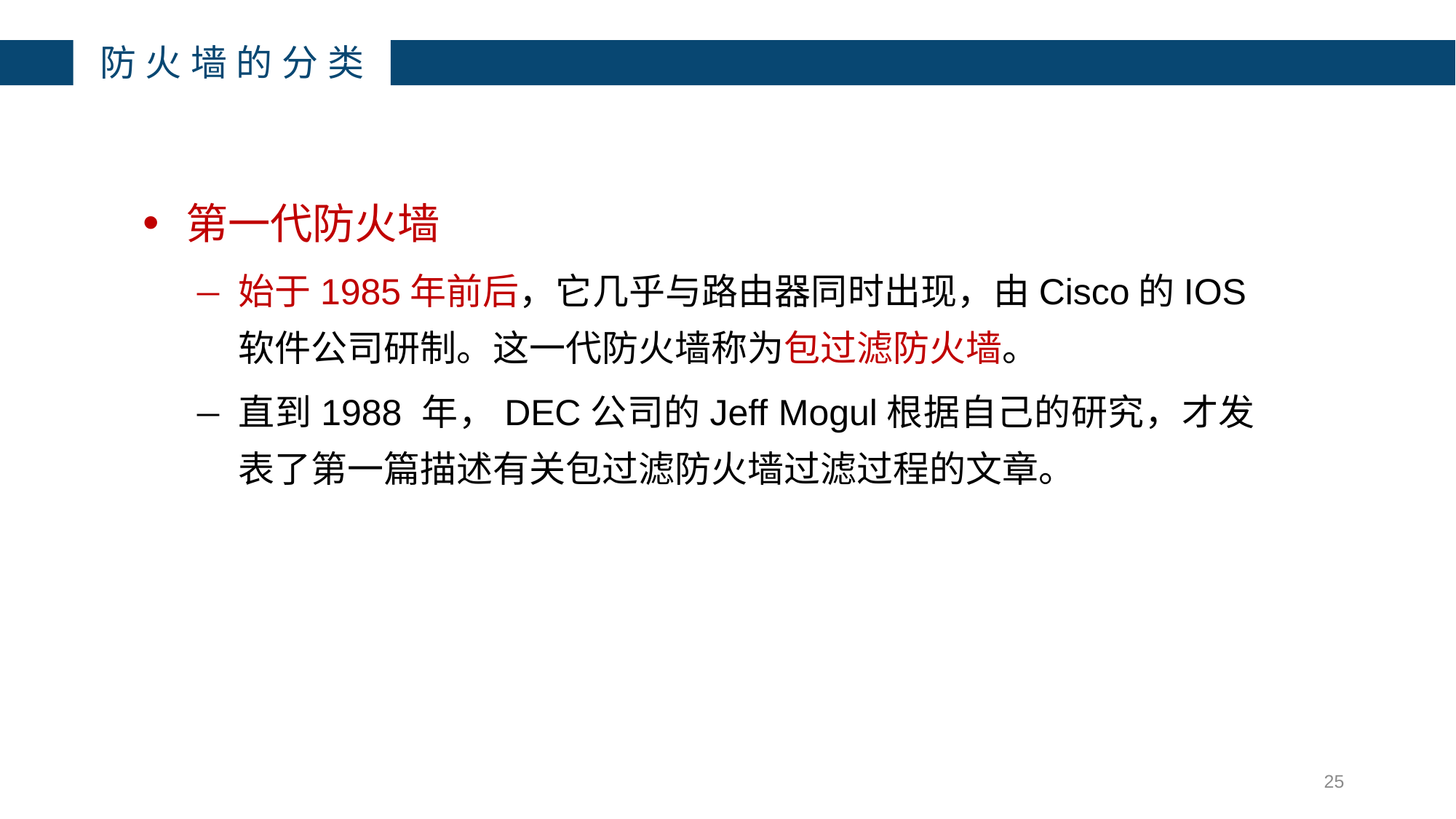

防火墙的分类

第一代防火墙
始于1985年前后，它几乎与路由器同时出现，由Cisco的IOS软件公司研制。这一代防火墙称为包过滤防火墙。
直到1988 年，DEC公司的Jeff Mogul根据自己的研究，才发表了第一篇描述有关包过滤防火墙过滤过程的文章。
25